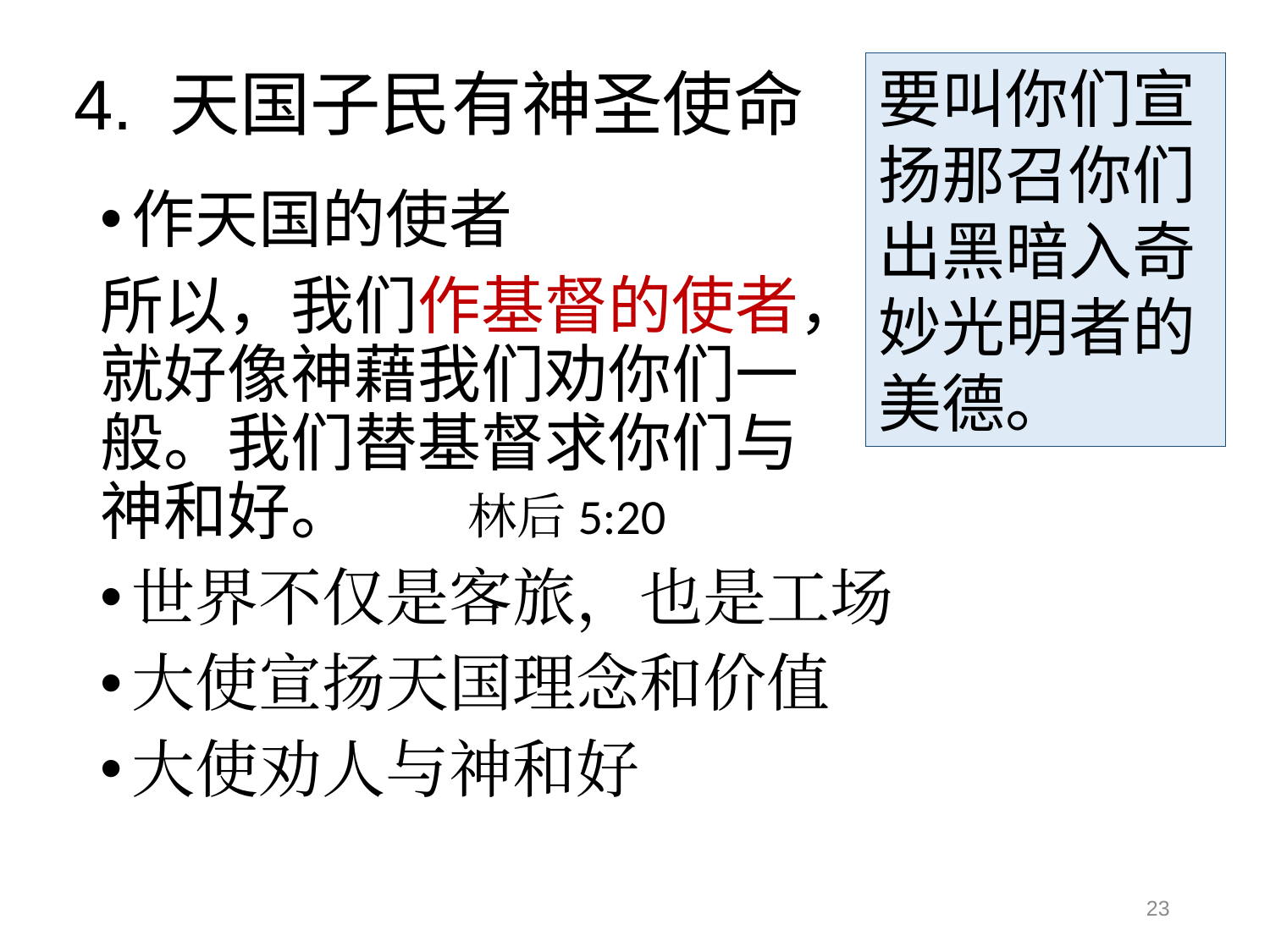

# 4. 天国子民有神圣使命
要叫你们宣扬那召你们出黑暗入奇妙光明者的美德。
作天国的使者
所以，我们作基督的使者，
就好像神藉我们劝你们一
般。我们替基督求你们与
神和好。        林后5:20
世界不仅是客旅，也是工场
大使宣扬天国理念和价值
大使劝人与神和好

23